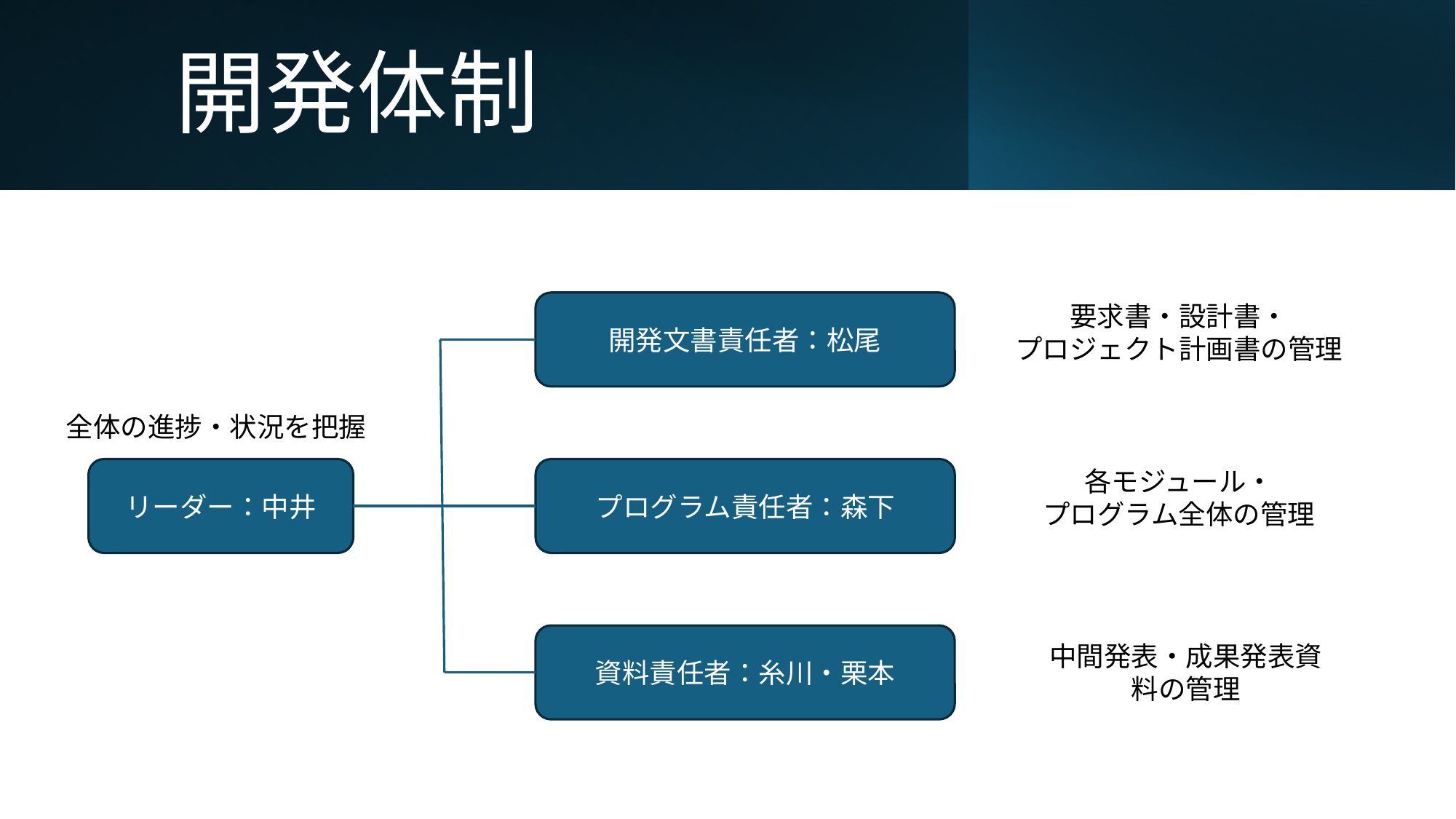

# 開発体制
開発文書責任者：松尾
要求書・設計書・
プロジェクト計画書の管理
全体の進捗・状況を把握
リーダー：中井
プログラム責任者：森下
各モジュール・
プログラム全体の管理
資料責任者：糸川・栗本
中間発表・成果発表資料の管理